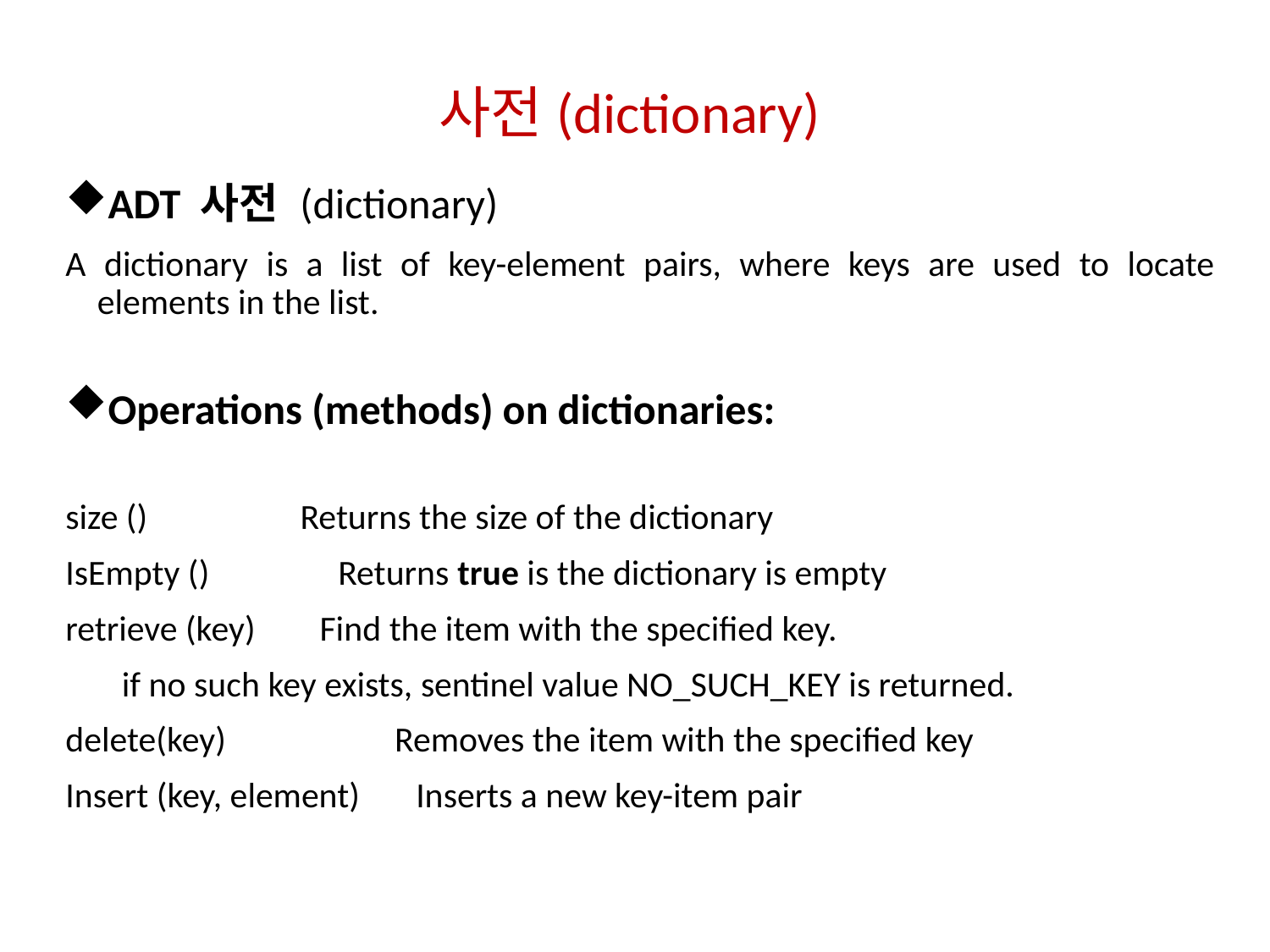

# 사전(dictionary)
ADT 사전 (dictionary)
A dictionary is a list of key-element pairs, where keys are used to locate elements in the list.

Operations (methods) on dictionaries:

size ()                   Returns the size of the dictionary
IsEmpty ()                Returns true is the dictionary is empty
retrieve (key)        Find the item with the specified key.
       if no such key exists, sentinel value NO_SUCH_KEY is returned.
delete(key)                     Removes the item with the specified key
Insert (key, element)       Inserts a new key-item pair